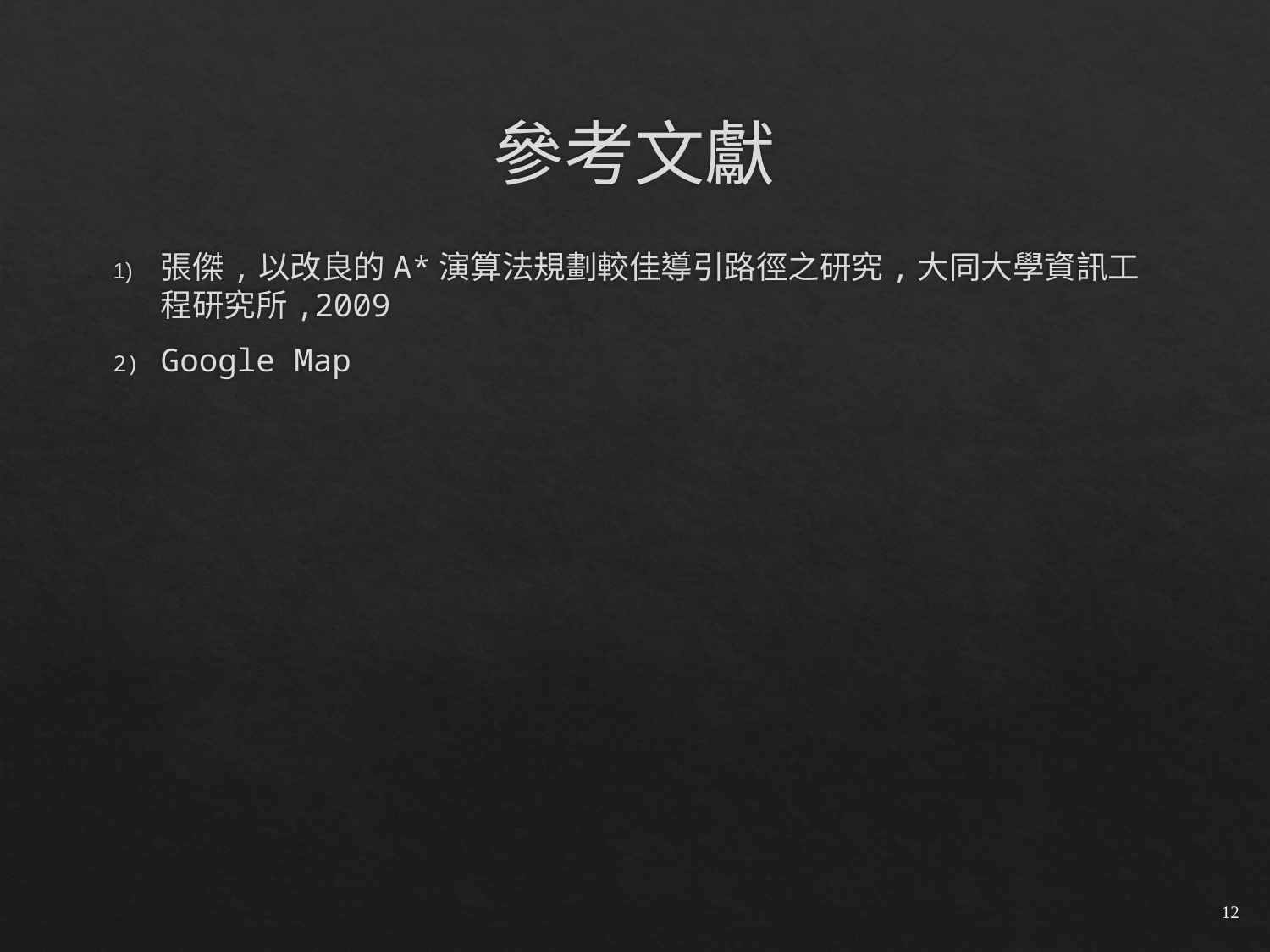

# 參考文獻
張傑,以改良的A*演算法規劃較佳導引路徑之研究,大同大學資訊工程研究所,2009
Google Map
12